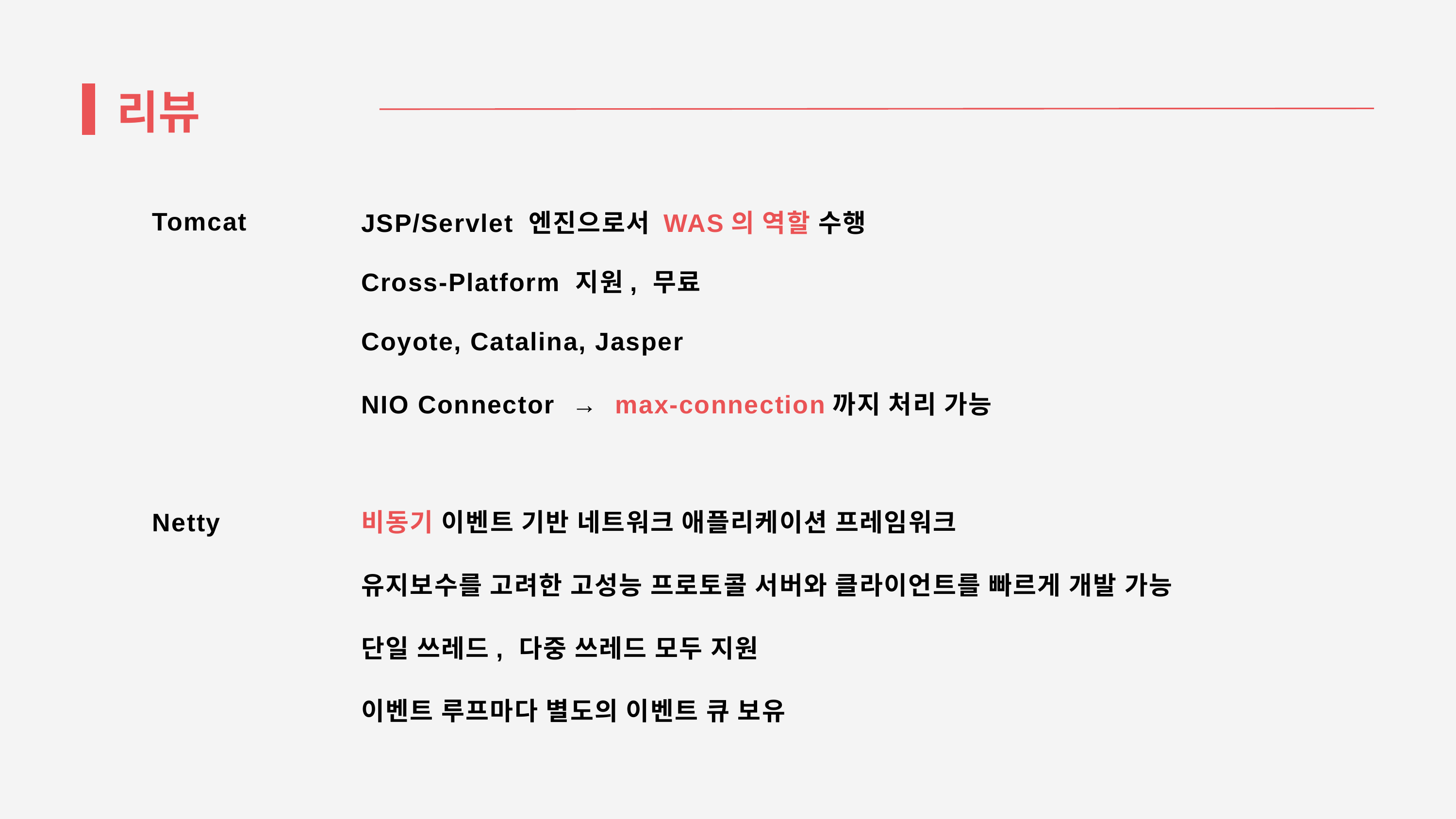

리뷰

Tomcat
JSP/Servlet 엔진으로서 WAS의 역할 수행
Cross-Platform 지원, 무료
Coyote, Catalina, Jasper
NIO Connector  →  max-connection까지 처리 가능
Netty
비동기 이벤트 기반 네트워크 애플리케이션 프레임워크
유지보수를 고려한 고성능 프로토콜 서버와 클라이언트를 빠르게 개발 가능
단일 쓰레드, 다중 쓰레드 모두 지원
이벤트 루프마다 별도의 이벤트 큐 보유